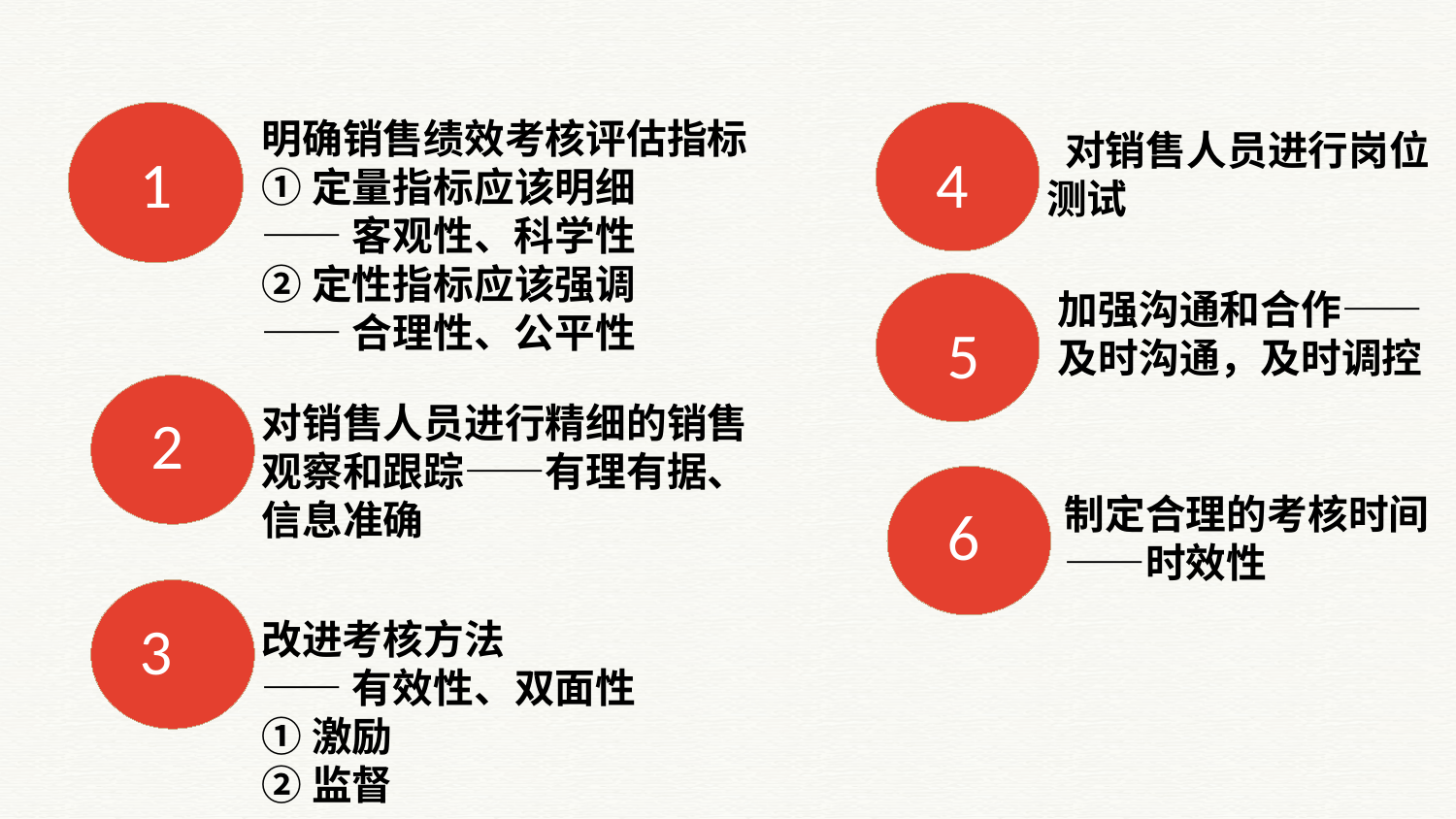

明确销售绩效考核评估指标
①定量指标应该明细
——客观性、科学性
②定性指标应该强调
——合理性、公平性

 对销售人员进行岗位测试

1
4

加强沟通和合作——及时沟通，及时调控

5

2
对销售人员进行精细的销售观察和跟踪——有理有据、信息准确

6
制定合理的考核时间——时效性

3
改进考核方法
——有效性、双面性
①激励
②监督